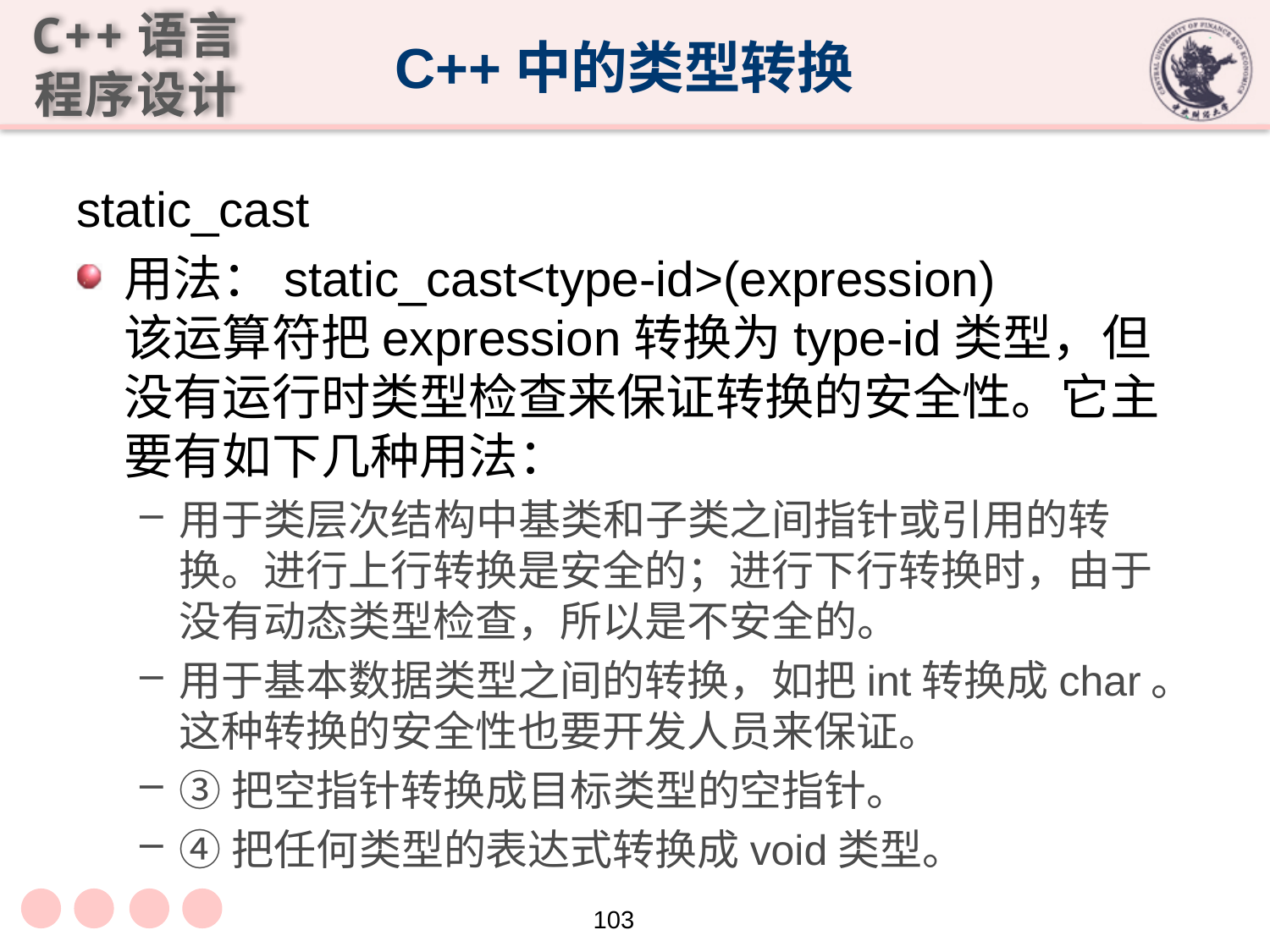

# C++中的类型转换
static_cast
用法：static_cast<type-id>(expression)
该运算符把expression转换为type-id类型，但没有运行时类型检查来保证转换的安全性。它主要有如下几种用法：
用于类层次结构中基类和子类之间指针或引用的转换。进行上行转换是安全的；进行下行转换时，由于没有动态类型检查，所以是不安全的。
用于基本数据类型之间的转换，如把int转换成char。这种转换的安全性也要开发人员来保证。
③把空指针转换成目标类型的空指针。
④把任何类型的表达式转换成void类型。
103